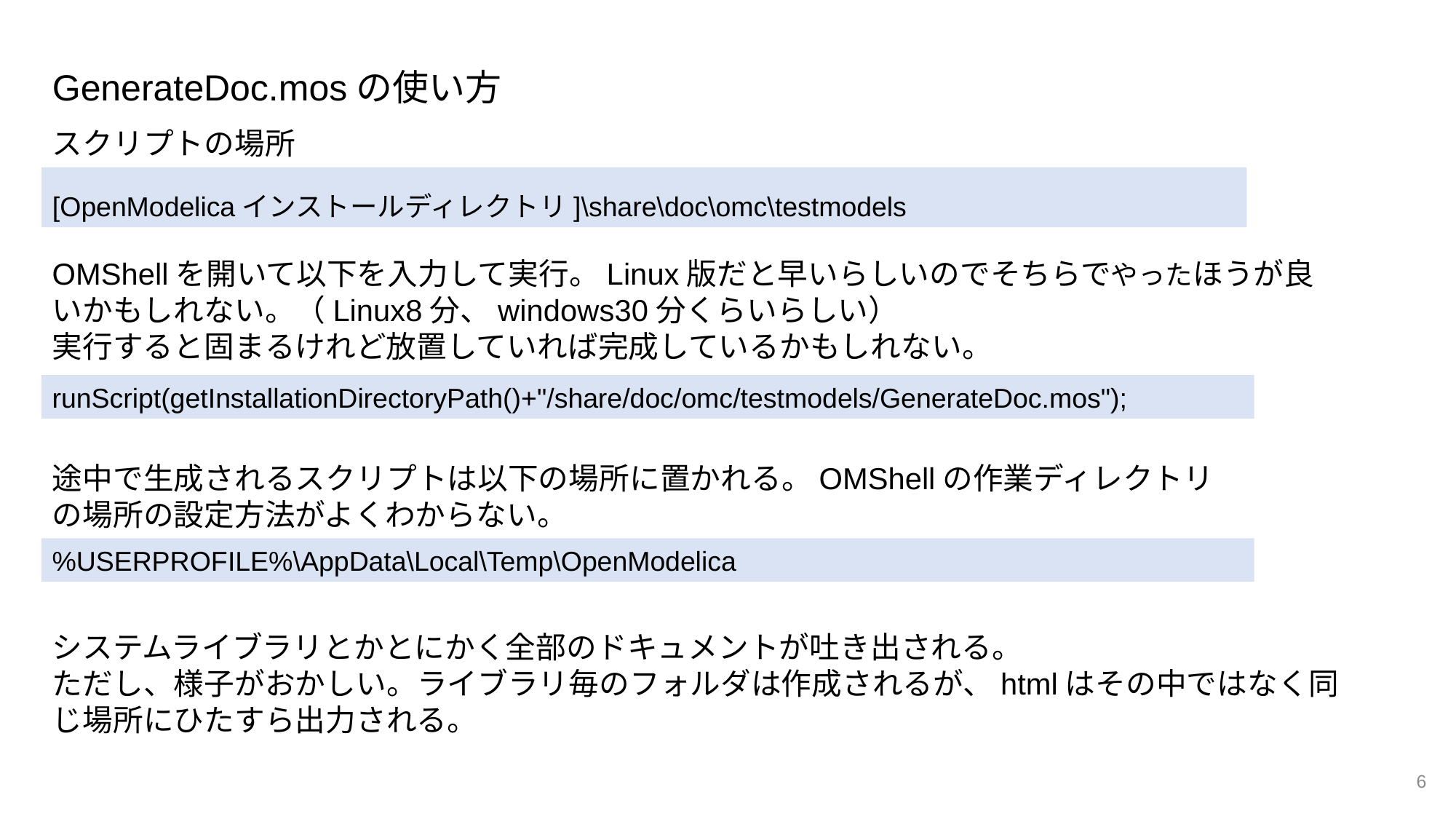

GenerateDoc.mosの使い方
スクリプトの場所
[OpenModelicaインストールディレクトリ]\share\doc\omc\testmodels
OMShellを開いて以下を入力して実行。Linux版だと早いらしいのでそちらでやったほうが良いかもしれない。（Linux8分、windows30分くらいらしい）
実行すると固まるけれど放置していれば完成しているかもしれない。
runScript(getInstallationDirectoryPath()+"/share/doc/omc/testmodels/GenerateDoc.mos");
途中で生成されるスクリプトは以下の場所に置かれる。OMShellの作業ディレクトリの場所の設定方法がよくわからない。
%USERPROFILE%\AppData\Local\Temp\OpenModelica
システムライブラリとかとにかく全部のドキュメントが吐き出される。
ただし、様子がおかしい。ライブラリ毎のフォルダは作成されるが、htmlはその中ではなく同じ場所にひたすら出力される。
6